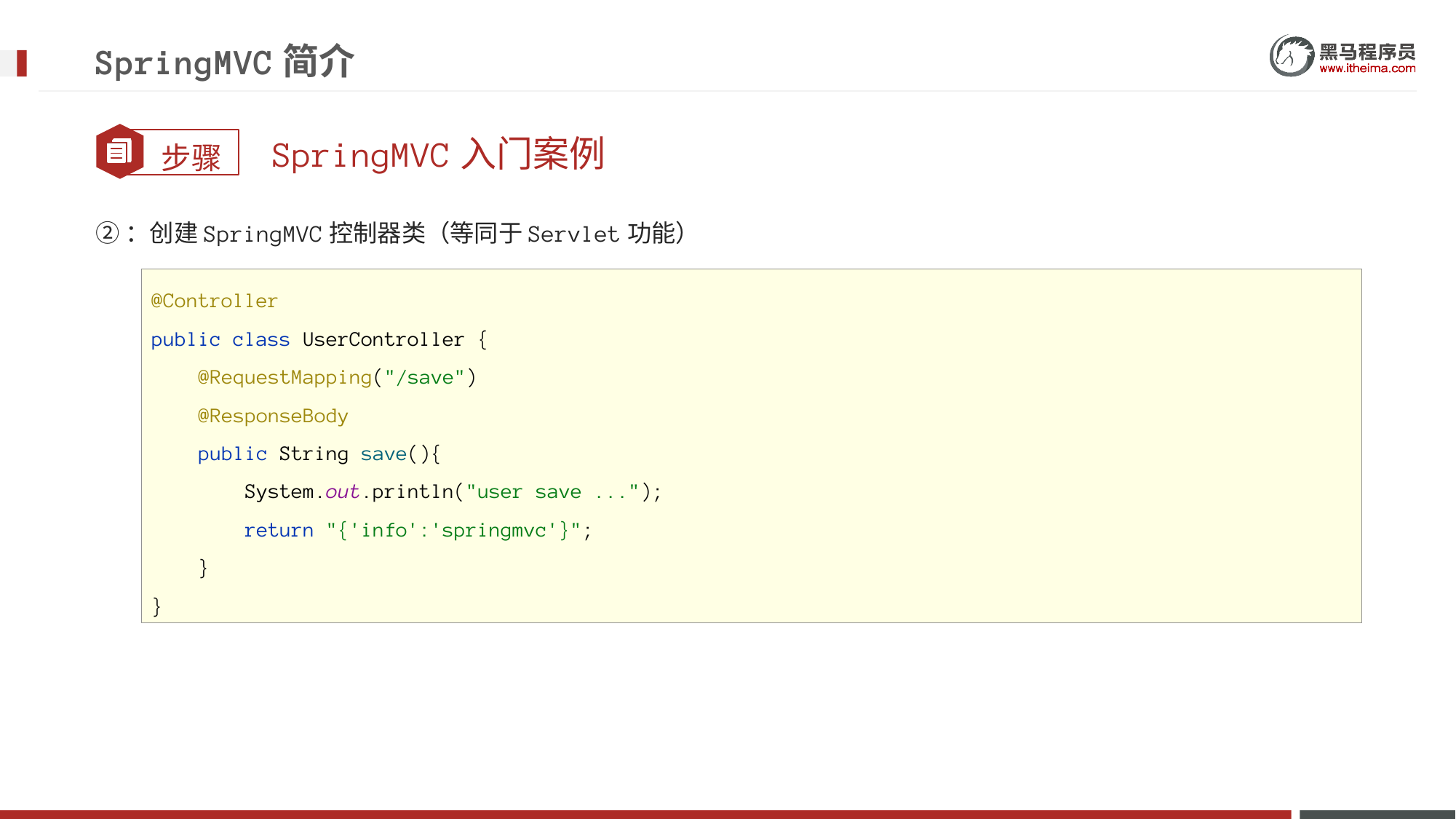

# SpringMVC简介
SpringMVC入门案例
②：创建SpringMVC控制器类（等同于Servlet功能）
@Controller
public class UserController {
    @RequestMapping("/save")
    @ResponseBody
    public String save(){
        System.out.println("user save ...");
        return "{'info':'springmvc'}";
    }
}